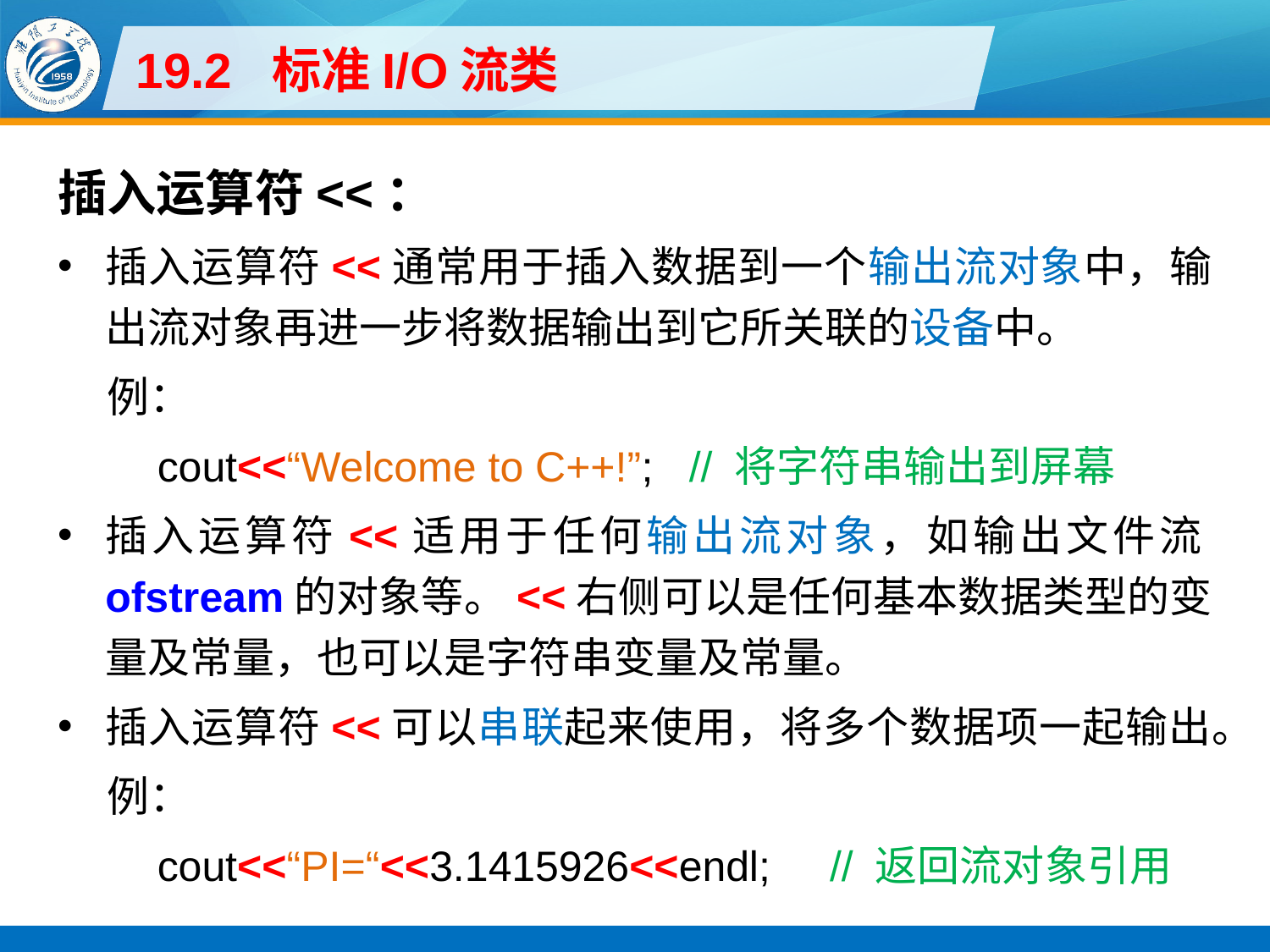

# 19.2  标准I/O流类
插入运算符<<：
插入运算符<<通常用于插入数据到一个输出流对象中，输出流对象再进一步将数据输出到它所关联的设备中。
例：
cout<<“Welcome to C++!”;   // 将字符串输出到屏幕
插入运算符<<适用于任何输出流对象，如输出文件流ofstream的对象等。<<右侧可以是任何基本数据类型的变量及常量，也可以是字符串变量及常量。
插入运算符<<可以串联起来使用，将多个数据项一起输出。
例：
cout<<“PI=“<<3.1415926<<endl;     // 返回流对象引用